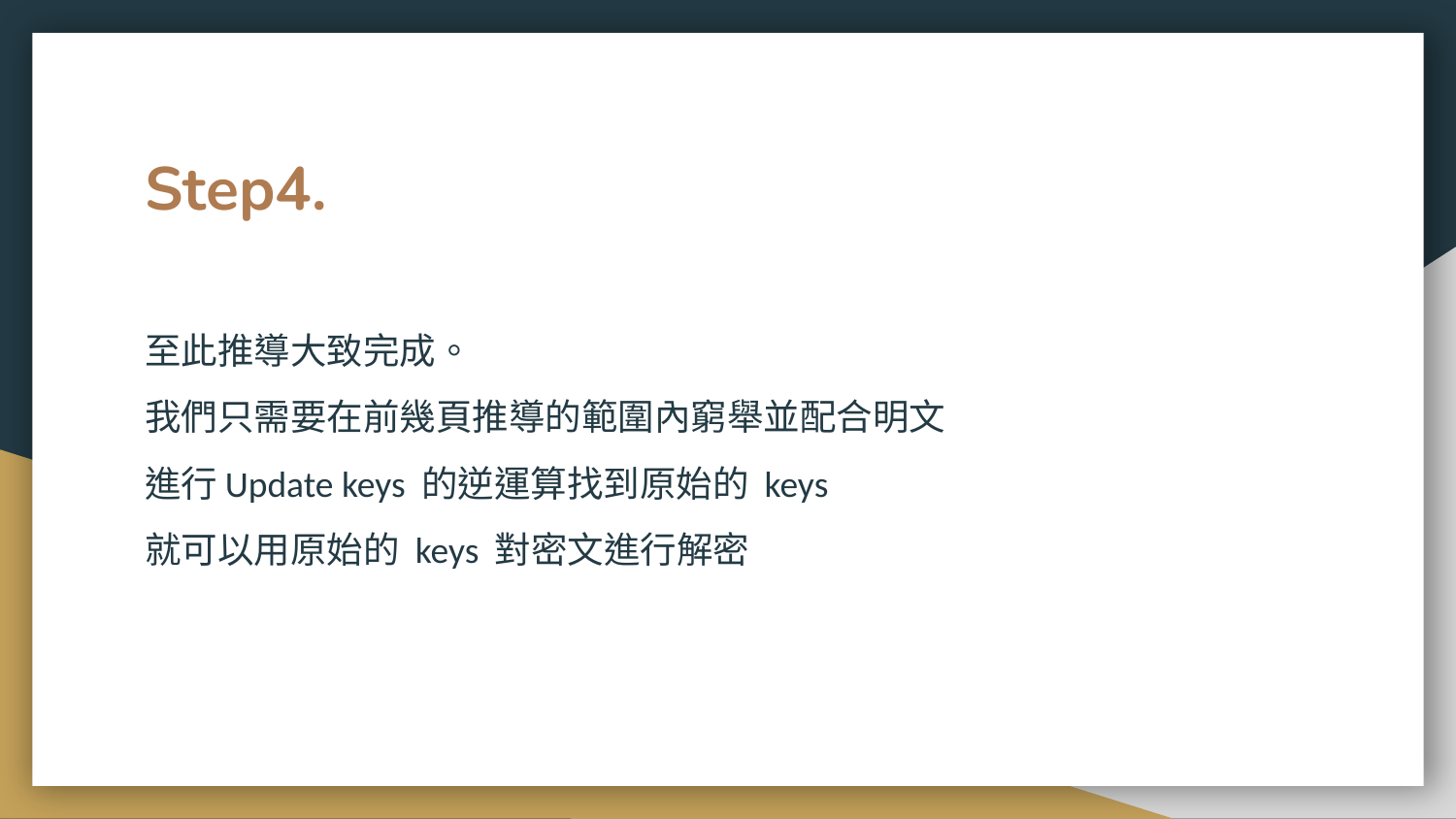

# Step4.
至此推導大致完成。
我們只需要在前幾頁推導的範圍內窮舉並配合明文
進行Update keys 的逆運算找到原始的 keys
就可以用原始的 keys 對密文進行解密